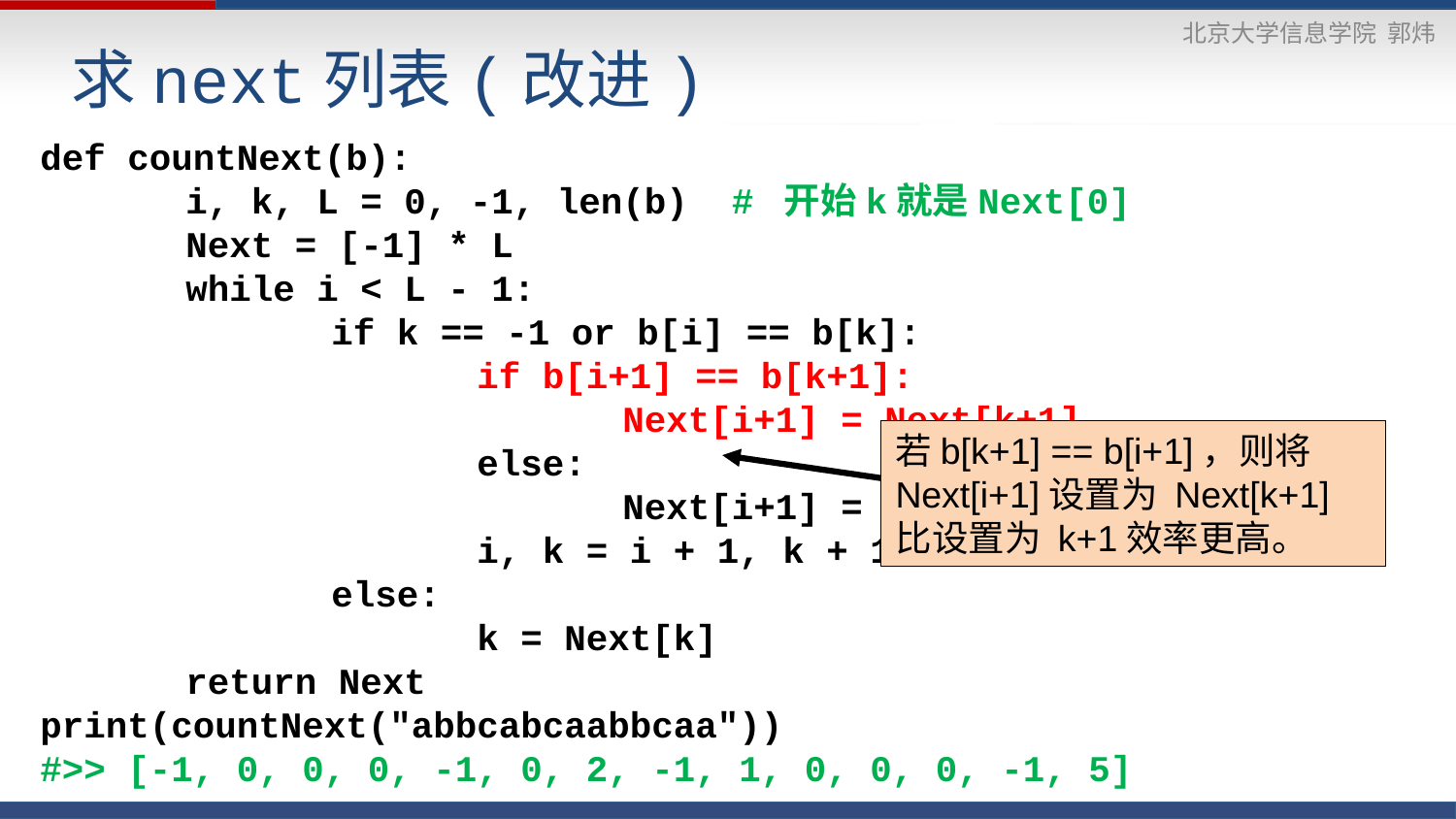

# 求next列表(改进)
def countNext(b):
	i, k, L = 0, -1, len(b)  # 开始k就是Next[0]
	Next = [-1] * L
	while i < L - 1:
		if k == -1 or b[i] == b[k]:
			if b[i+1] == b[k+1]:
				Next[i+1] = Next[k+1]
			else:
				Next[i+1] = k+1
			i, k = i + 1, k + 1
		else:
			k = Next[k]
	return Next
print(countNext("abbcabcaabbcaa"))
#>> [-1, 0, 0, 0, -1, 0, 2, -1, 1, 0, 0, 0, -1, 5]

若b[k+1] == b[i+1]，则将Next[i+1]设置为 Next[k+1]比设置为 k+1效率更高。